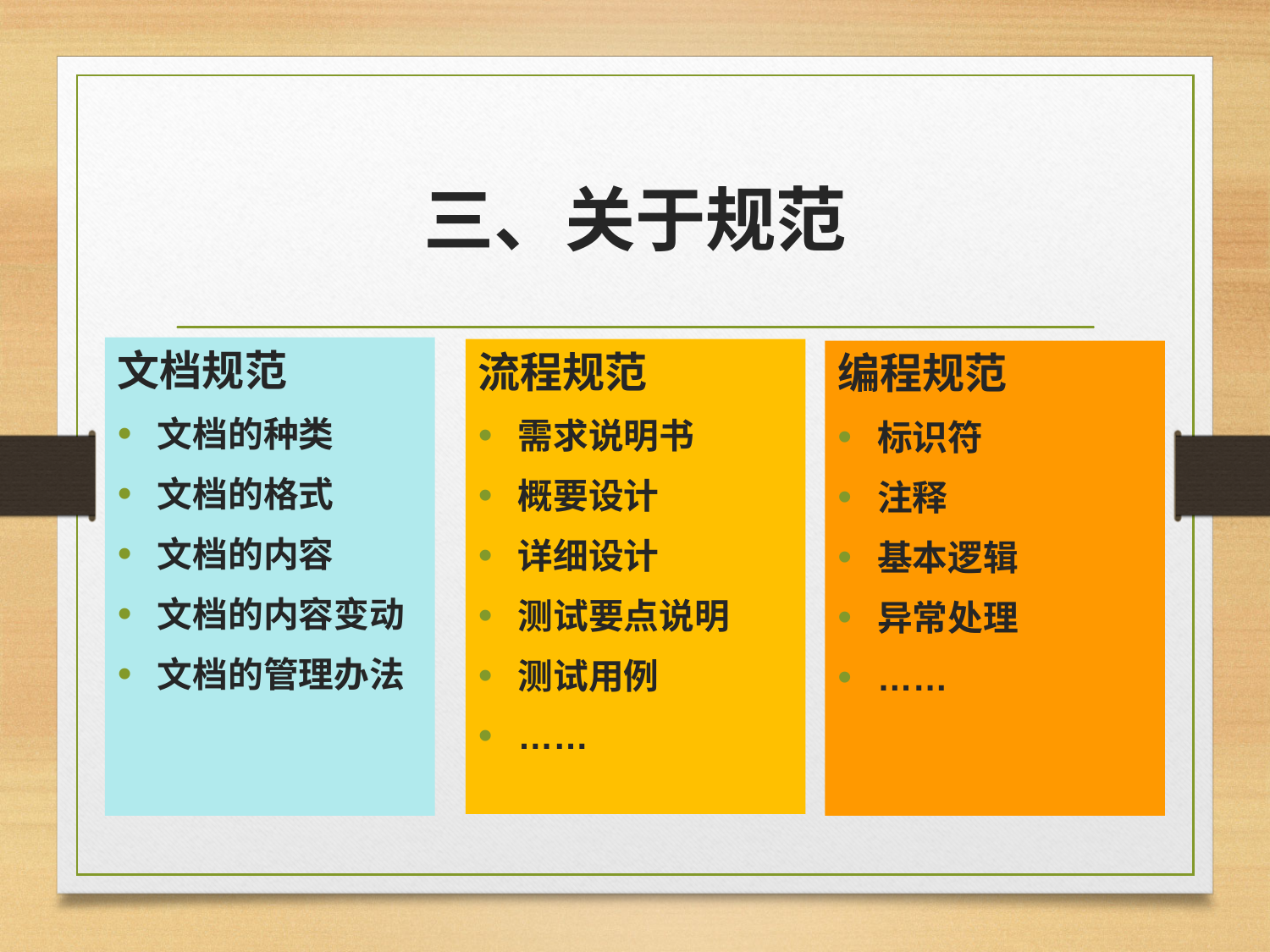

# 三、关于规范
文档规范
文档的种类
文档的格式
文档的内容
文档的内容变动
文档的管理办法

流程规范
需求说明书
概要设计
详细设计
测试要点说明
测试用例
……
编程规范
标识符
注释
基本逻辑
异常处理
……